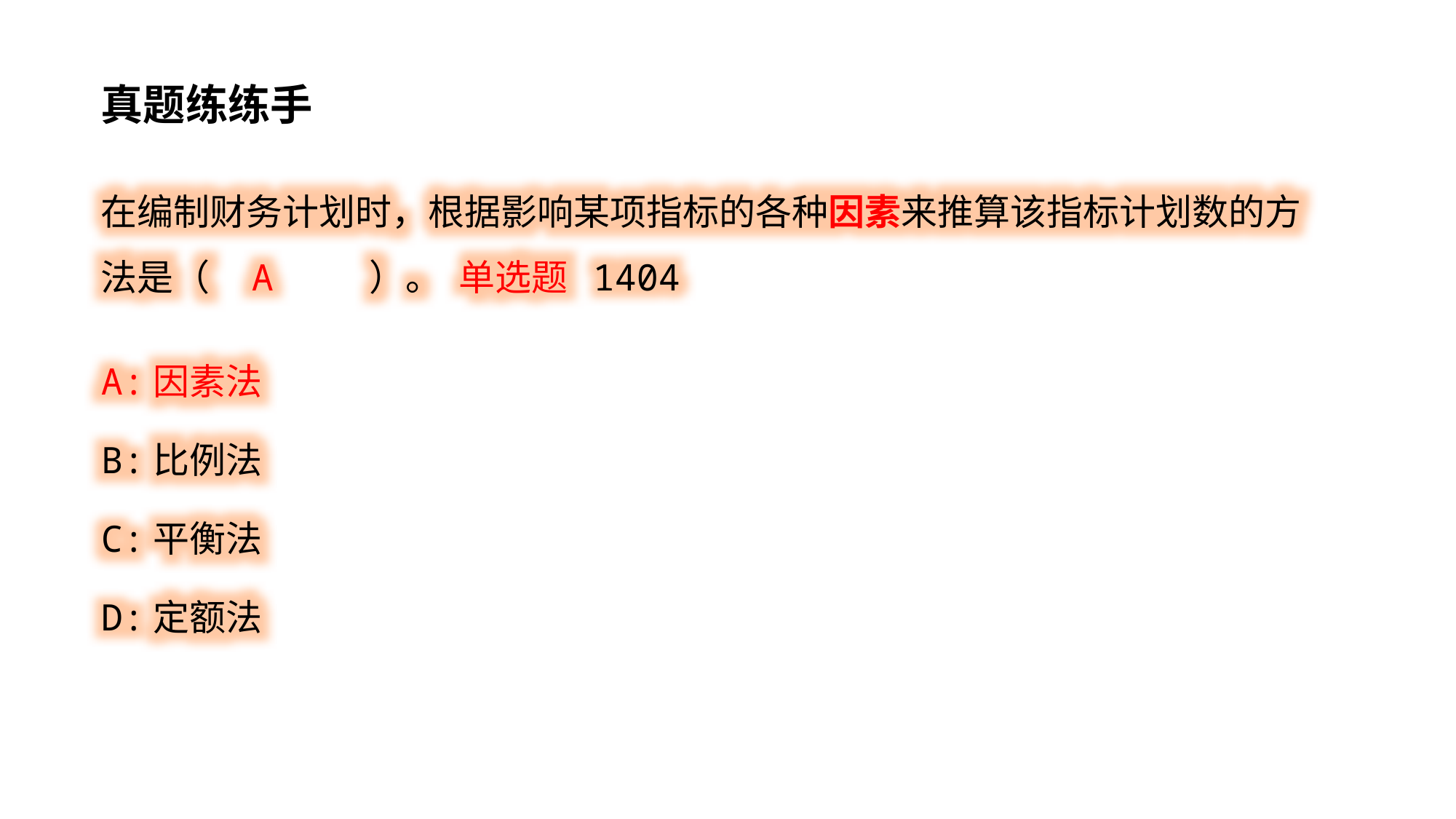

真题练练手
在编制财务计划时，根据影响某项指标的各种因素来推算该指标计划数的方法是（    A    ）。  单选题  1404

A:因素法

B:比例法

C:平衡法

D:定额法